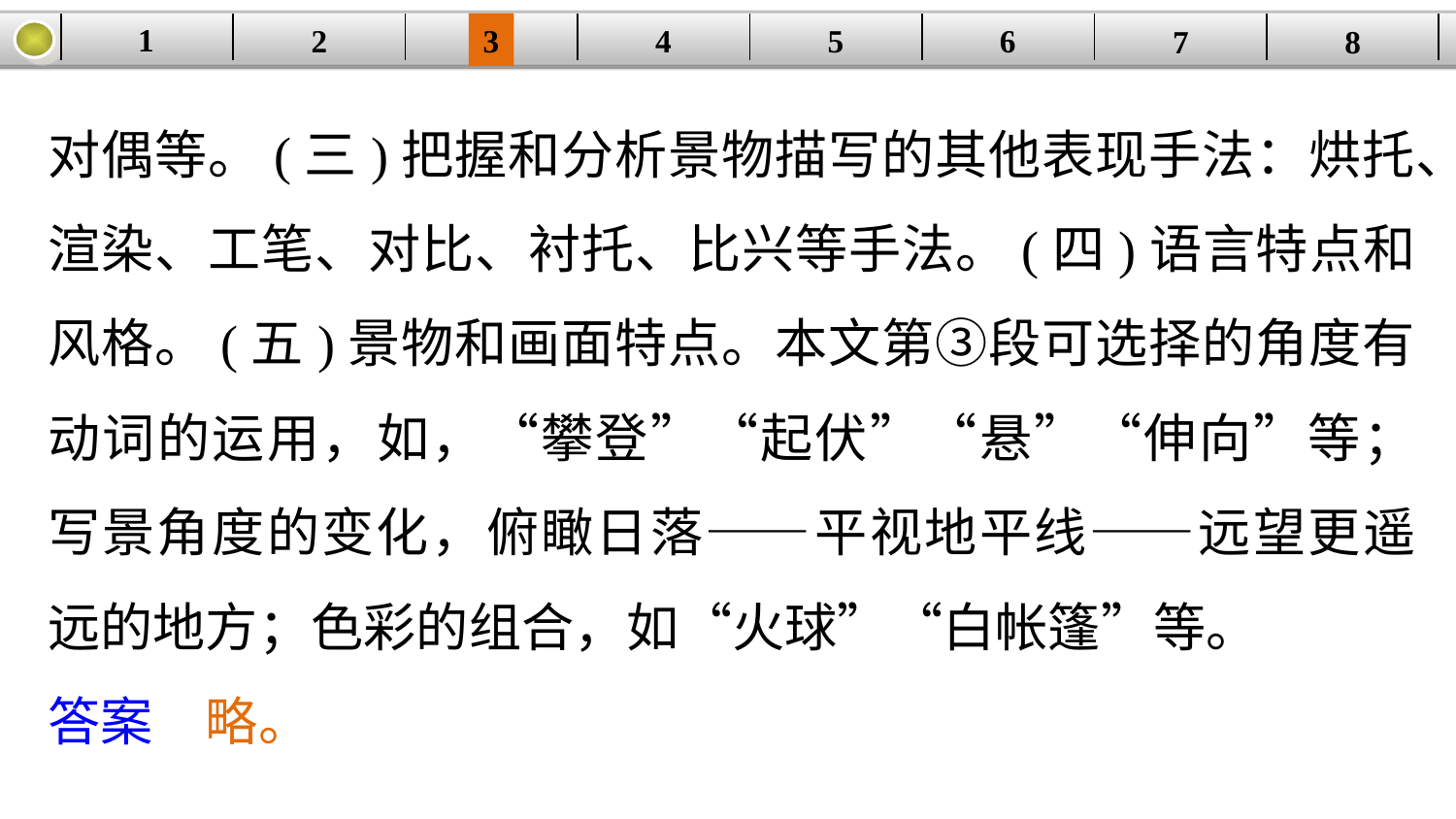

1
2
3
4
|  |  |  |  |  |  |  |  |
| --- | --- | --- | --- | --- | --- | --- | --- |
5
6
7
8

对偶等。(三)把握和分析景物描写的其他表现手法：烘托、渲染、工笔、对比、衬托、比兴等手法。(四)语言特点和风格。(五)景物和画面特点。本文第③段可选择的角度有动词的运用，如，“攀登”“起伏”“悬”“伸向”等；写景角度的变化，俯瞰日落——平视地平线——远望更遥远的地方；色彩的组合，如“火球”“白帐篷”等。
答案　略。